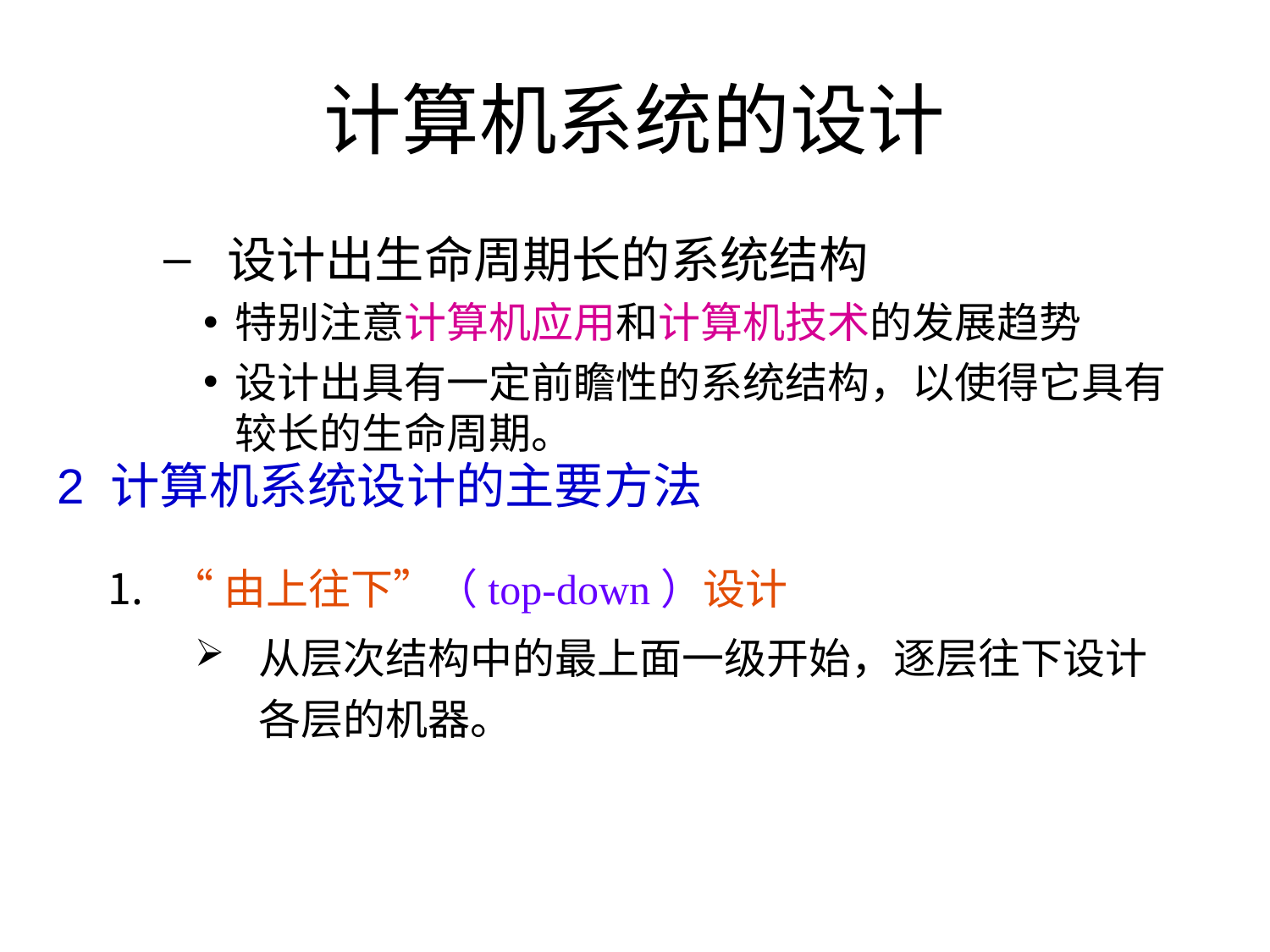

# 计算机系统的设计
设计出生命周期长的系统结构
特别注意计算机应用和计算机技术的发展趋势
设计出具有一定前瞻性的系统结构，以使得它具有较长的生命周期。
2 计算机系统设计的主要方法
“由上往下”（top-down）设计
从层次结构中的最上面一级开始，逐层往下设计各层的机器。